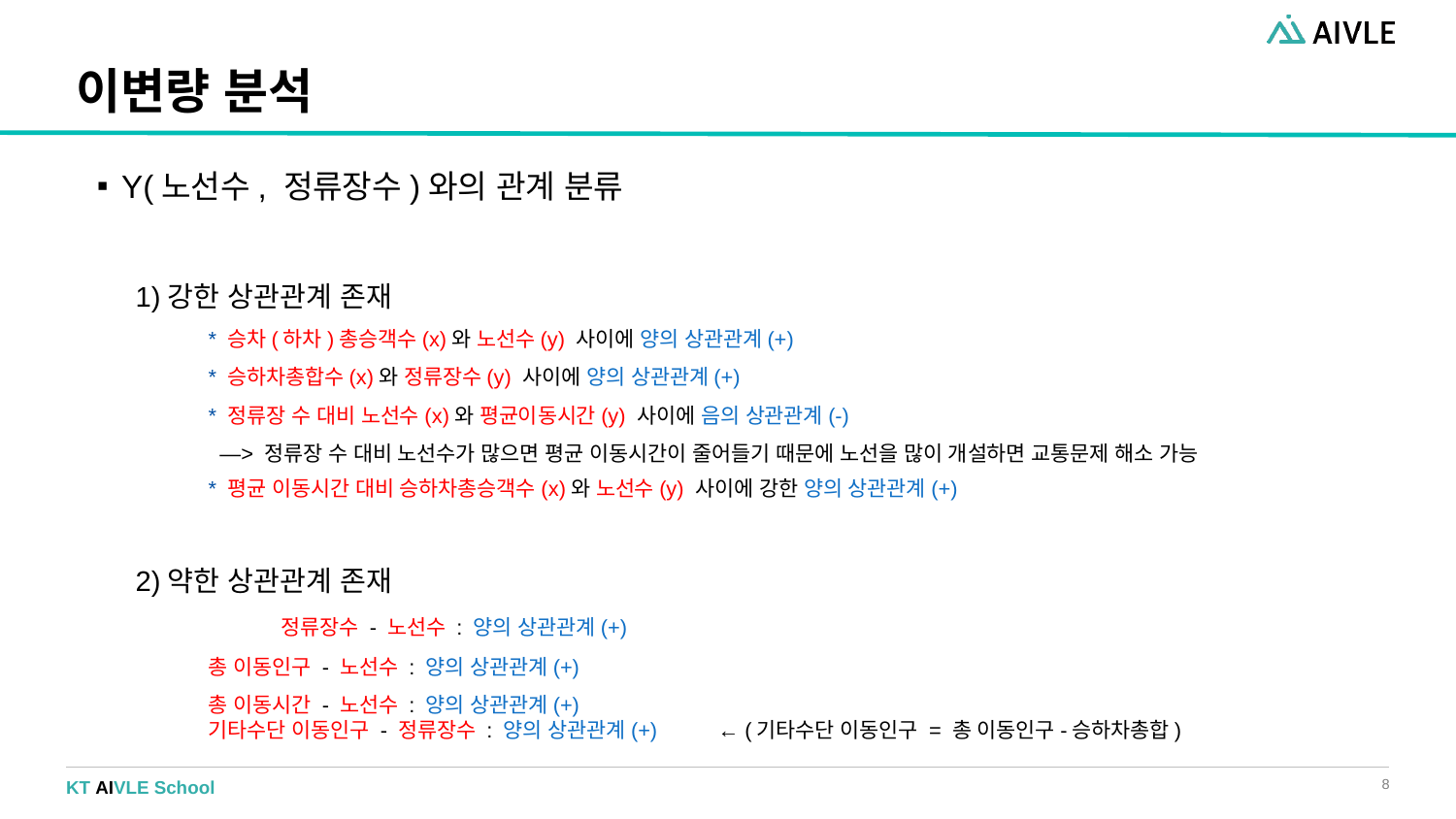

# 이변량 분석
Y(노선수, 정류장수)와의 관계 분류

1)강한 상관관계 존재
* 승차(하차)총승객수(x)와 노선수(y) 사이에 양의 상관관계(+)
* 승하차총합수(x)와 정류장수(y) 사이에 양의 상관관계(+)
* 정류장 수 대비 노선수(x)와 평균이동시간(y) 사이에 음의 상관관계(-)
  —> 정류장 수 대비 노선수가 많으면 평균 이동시간이 줄어들기 때문에 노선을 많이 개설하면 교통문제 해소 가능
* 평균 이동시간 대비 승하차총승객수(x)와 노선수(y) 사이에 강한 양의 상관관계(+)

2)약한 상관관계 존재
	정류장수 - 노선수 : 양의 상관관계(+)
총 이동인구 - 노선수 : 양의 상관관계(+)
총 이동시간 - 노선수 : 양의 상관관계(+)
기타수단 이동인구 - 정류장수 : 양의 상관관계(+)	← (기타수단 이동인구 = 총 이동인구-승하차총합)